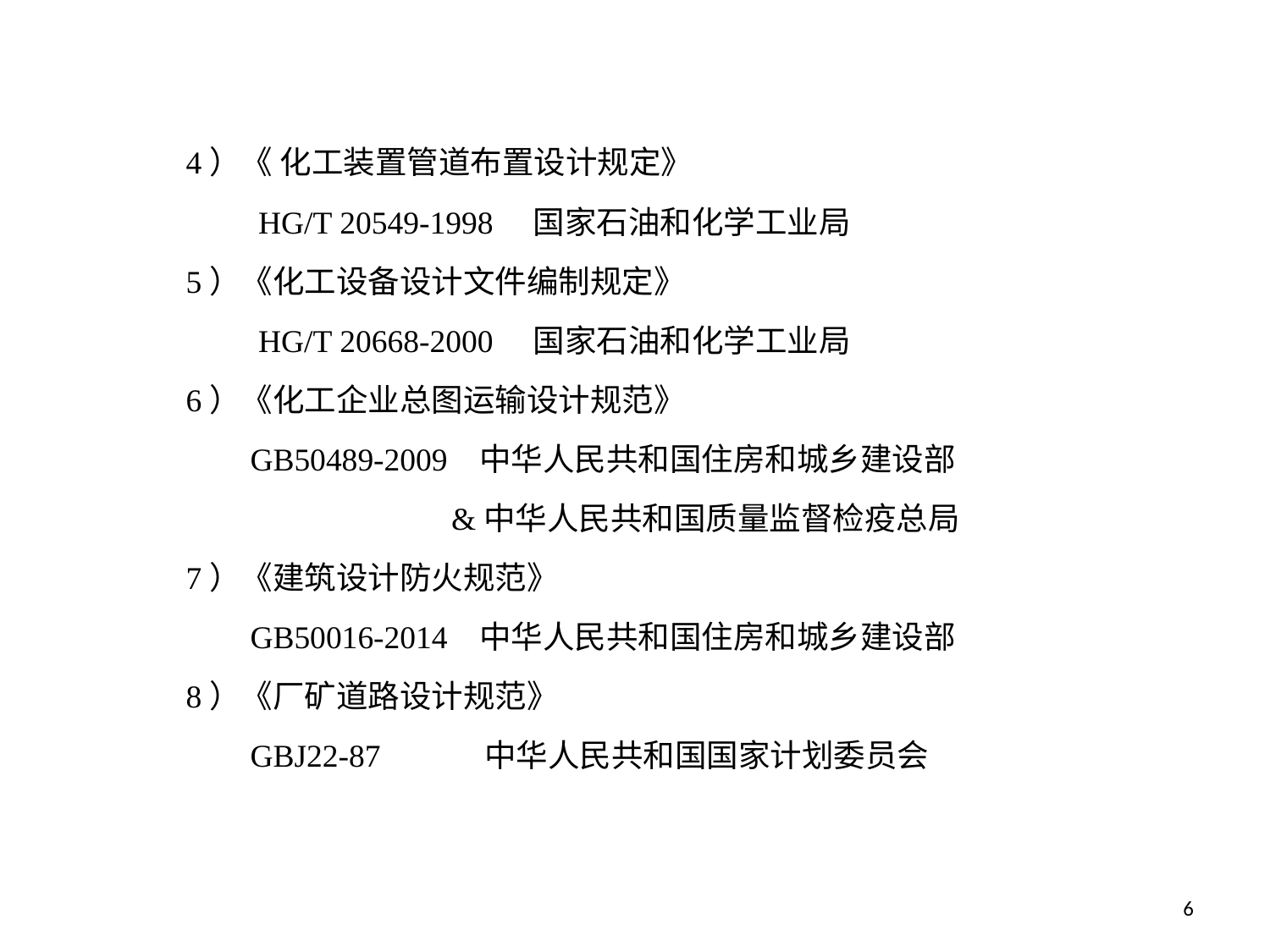

4）《 化工装置管道布置设计规定》
               HG/T 20549-1998    国家石油和化学工业局
      5）《化工设备设计文件编制规定》
               HG/T 20668-2000    国家石油和化学工业局
      6）《化工企业总图运输设计规范》
              GB50489-2009   中华人民共和国住房和城乡建设部
                                       &中华人民共和国质量监督检疫总局
      7）《建筑设计防火规范》
              GB50016-2014   中华人民共和国住房和城乡建设部
      8）《厂矿道路设计规范》
              GBJ22-87            中华人民共和国国家计划委员会

6